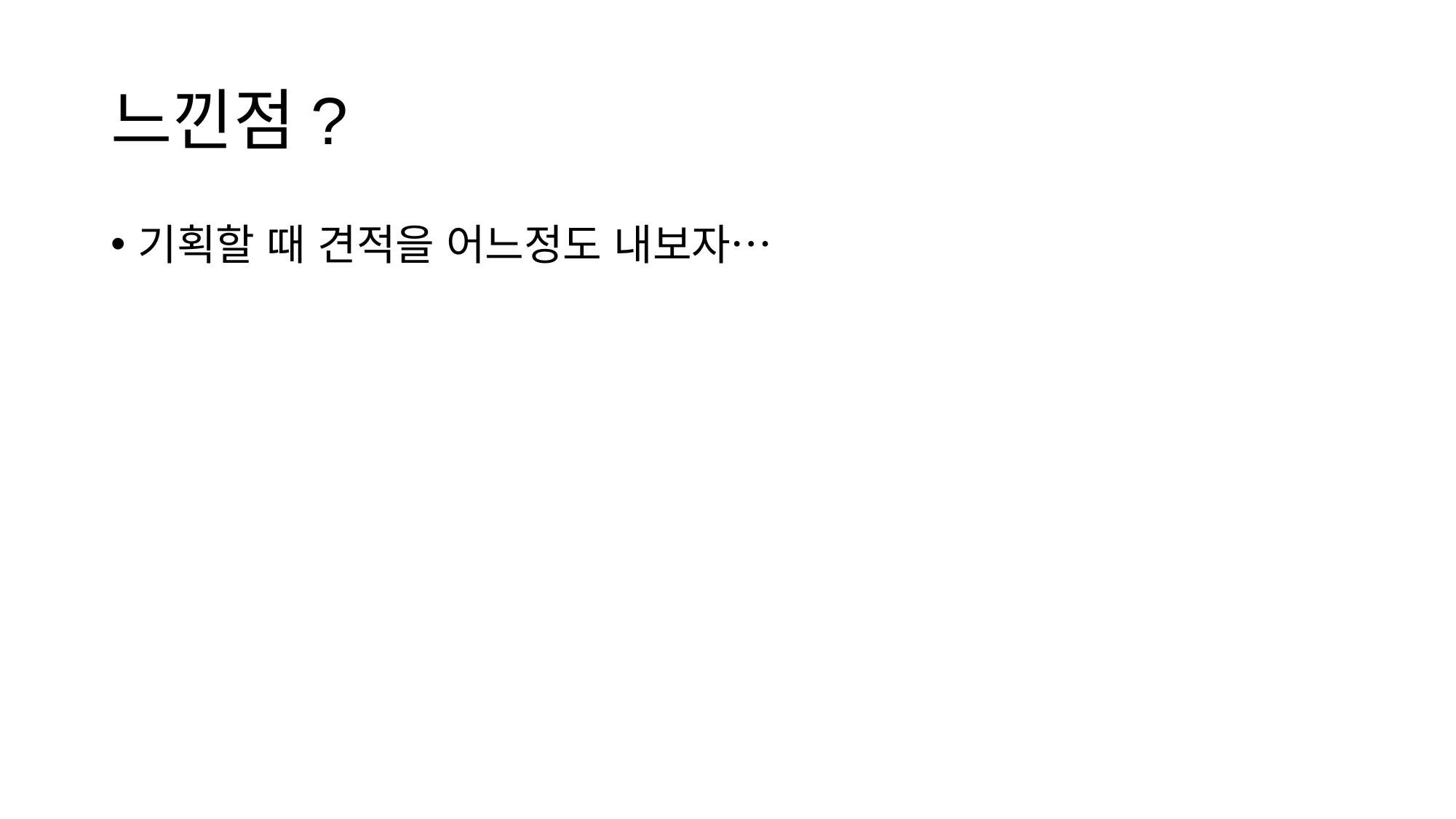

# 느낀점?
기획할 때 견적을 어느정도 내보자…